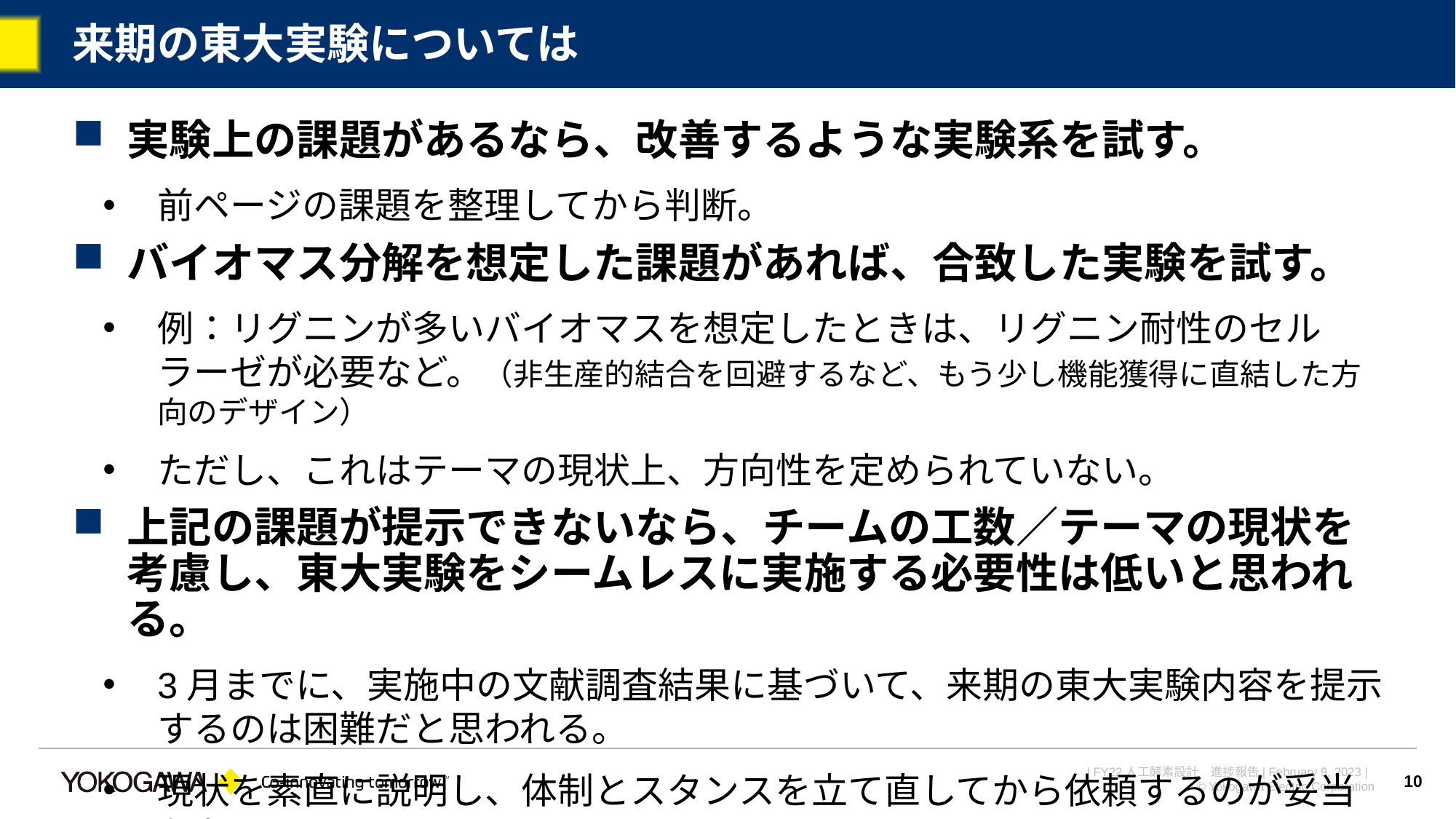

# 来期の東大実験については
実験上の課題があるなら、改善するような実験系を試す。
前ページの課題を整理してから判断。
バイオマス分解を想定した課題があれば、合致した実験を試す。
例：リグニンが多いバイオマスを想定したときは、リグニン耐性のセルラーゼが必要など。（非生産的結合を回避するなど、もう少し機能獲得に直結した方向のデザイン）
ただし、これはテーマの現状上、方向性を定められていない。
上記の課題が提示できないなら、チームの工数／テーマの現状を考慮し、東大実験をシームレスに実施する必要性は低いと思われる。
3月までに、実施中の文献調査結果に基づいて、来期の東大実験内容を提示するのは困難だと思われる。
現状を素直に説明し、体制とスタンスを立て直してから依頼するのが妥当かも。
10